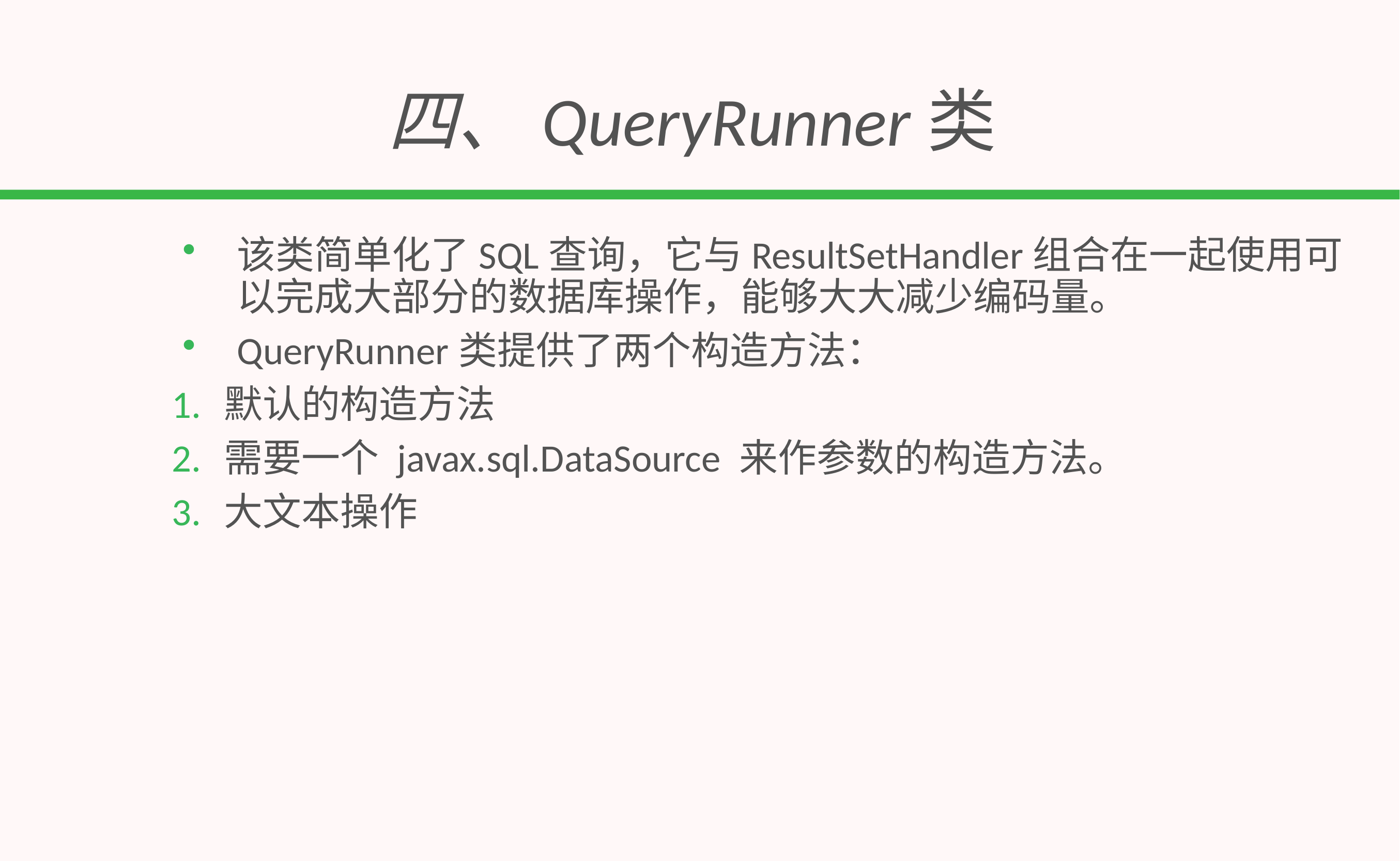

# 四、QueryRunner类
该类简单化了SQL查询，它与ResultSetHandler组合在一起使用可以完成大部分的数据库操作，能够大大减少编码量。
QueryRunner类提供了两个构造方法：
默认的构造方法
需要一个 javax.sql.DataSource 来作参数的构造方法。
大文本操作